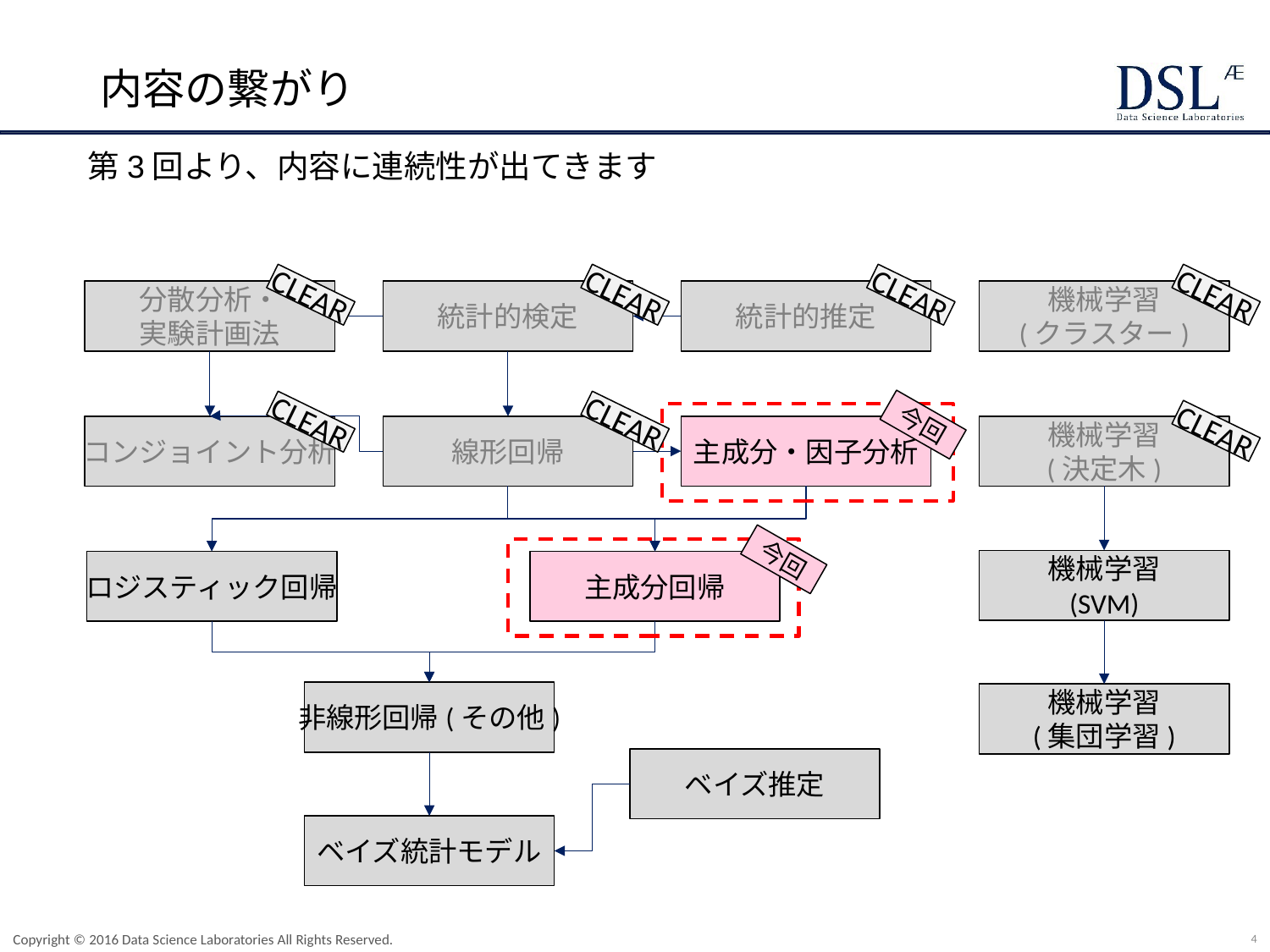

# 内容の繋がり
第3回より、内容に連続性が出てきます
分散分析・
実験計画法
統計的検定
統計的推定
機械学習
(クラスター)
CLEAR
CLEAR
CLEAR
CLEAR

今回
CLEAR
CLEAR
コンジョイント分析
線形回帰
主成分・因子分析
機械学習
(決定木)
CLEAR

今回
機械学習
(SVM)
ロジスティック回帰
主成分回帰
非線形回帰(その他)
機械学習
(集団学習)
ベイズ推定
ベイズ統計モデル
4
Copyright © 2016 Data Science Laboratories All Rights Reserved.